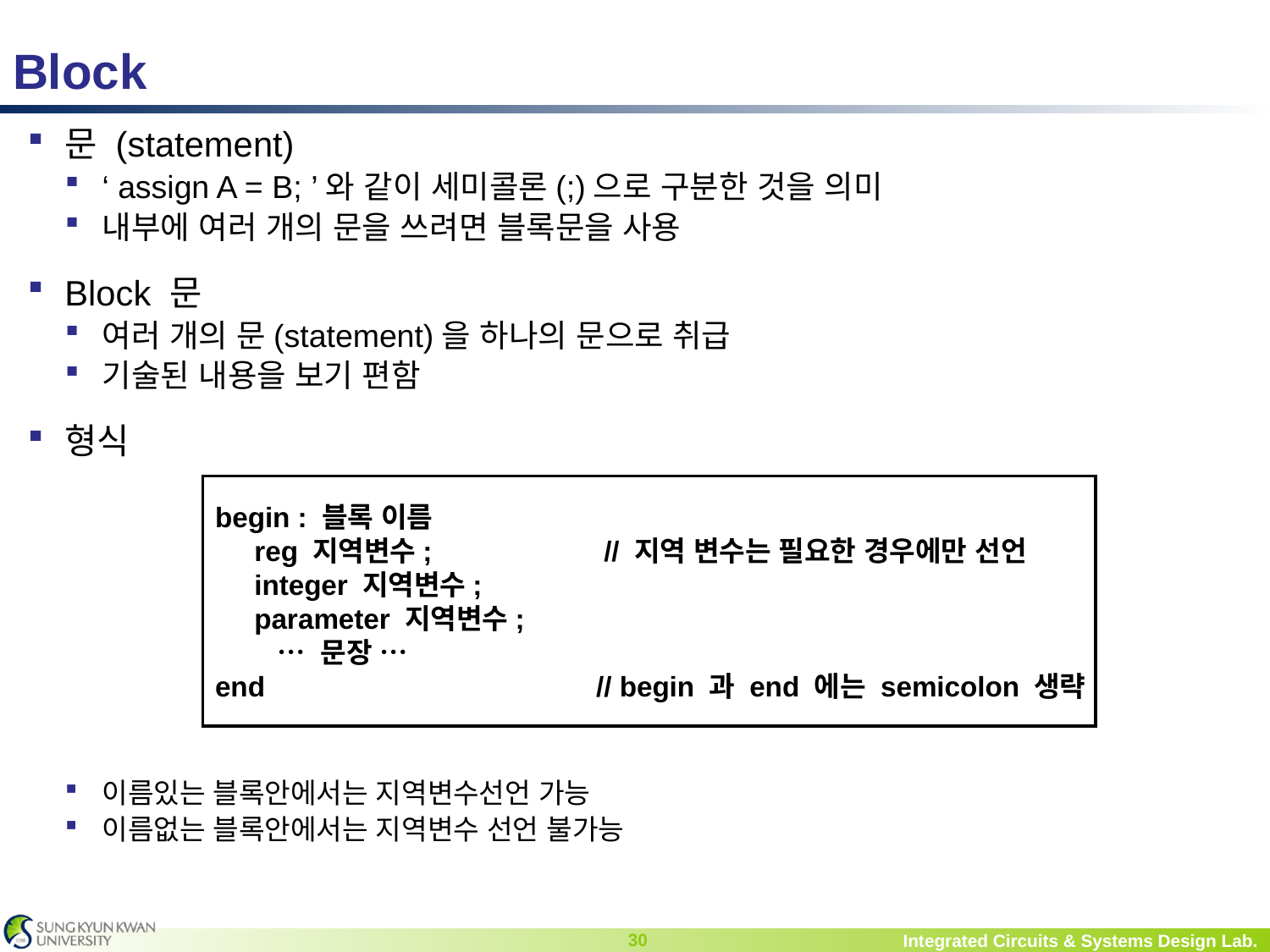

# Block
문 (statement)
‘ assign A = B; ’와 같이 세미콜론(;)으로 구분한 것을 의미
내부에 여러 개의 문을 쓰려면 블록문을 사용

Block 문
여러 개의 문(statement)을 하나의 문으로 취급
기술된 내용을 보기 편함

형식

이름있는 블록안에서는 지역변수선언 가능
이름없는 블록안에서는 지역변수 선언 불가능
begin : 블록 이름
     reg 지역변수;                 	 // 지역 변수는 필요한 경우에만 선언
     integer 지역변수;
     parameter 지역변수;
        … 문장 …
end			// begin 과 end 에는 semicolon 생략